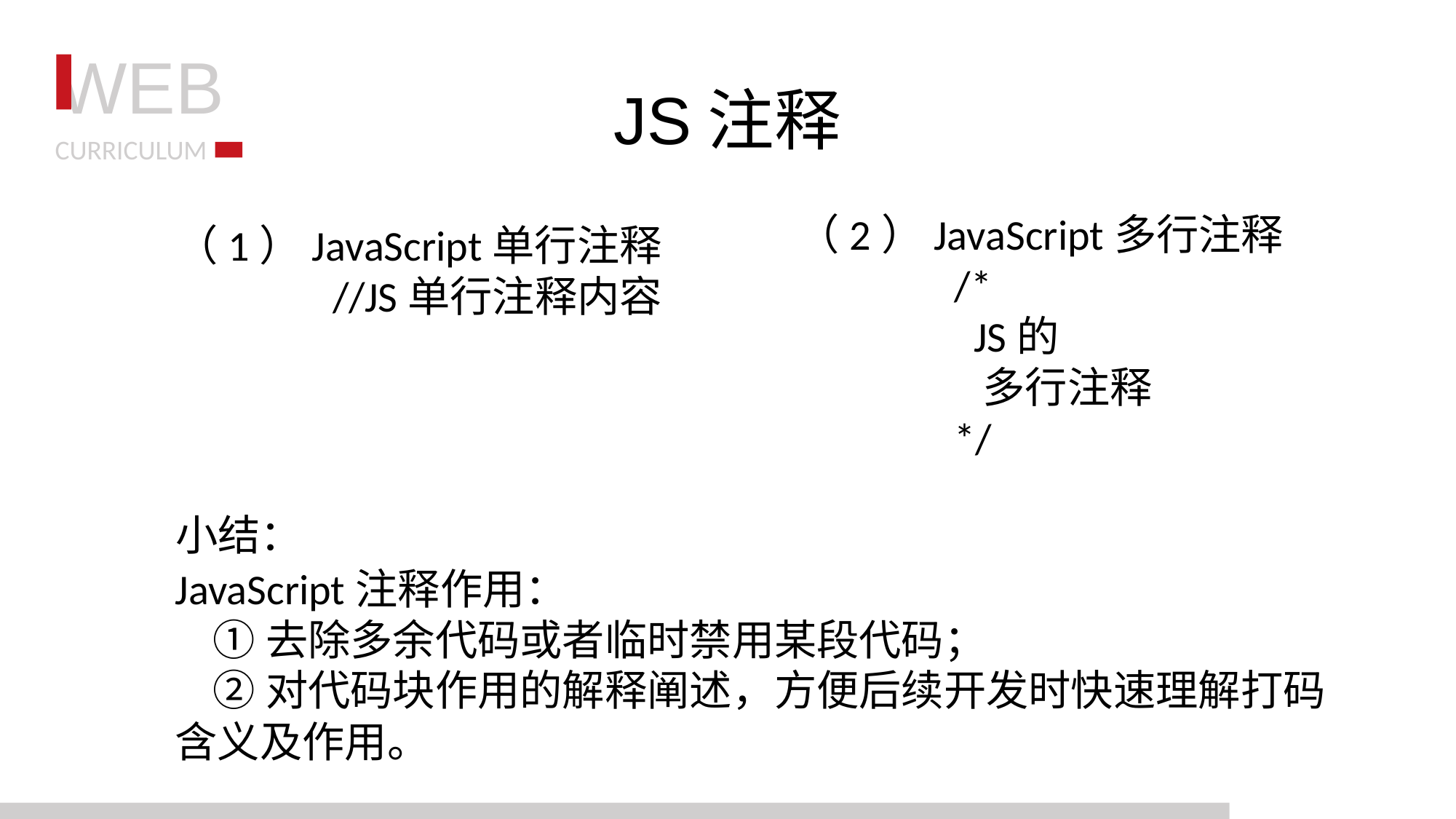

# JS注释

（2）JavaScript多行注释
     /*
       JS的
       多行注释
     */

（1）JavaScript单行注释
     //JS单行注释内容
小结：
JavaScript注释作用：
    ①去除多余代码或者临时禁用某段代码；
    ②对代码块作用的解释阐述，方便后续开发时快速理解打码含义及作用。